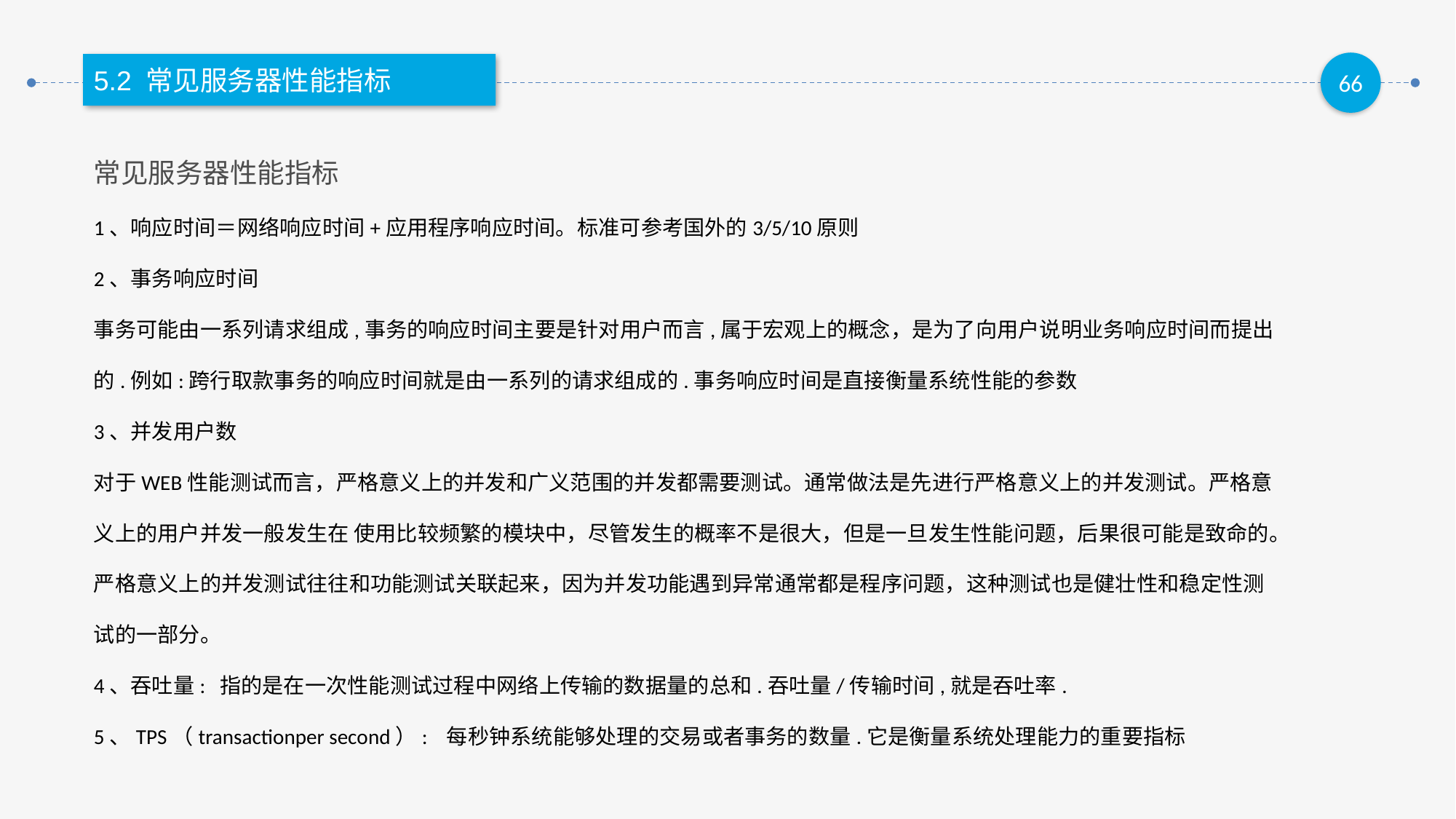

5.2 常见服务器性能指标
常见服务器性能指标
1、响应时间＝网络响应时间+应用程序响应时间。标准可参考国外的3/5/10原则
2、事务响应时间
事务可能由一系列请求组成,事务的响应时间主要是针对用户而言,属于宏观上的概念，是为了向用户说明业务响应时间而提出的.例如:跨行取款事务的响应时间就是由一系列的请求组成的.事务响应时间是直接衡量系统性能的参数
3、并发用户数
对于WEB性能测试而言，严格意义上的并发和广义范围的并发都需要测试。通常做法是先进行严格意义上的并发测试。严格意义上的用户并发一般发生在 使用比较频繁的模块中，尽管发生的概率不是很大，但是一旦发生性能问题，后果很可能是致命的。严格意义上的并发测试往往和功能测试关联起来，因为并发功能遇到异常通常都是程序问题，这种测试也是健壮性和稳定性测试的一部分。
4、吞吐量:  指的是在一次性能测试过程中网络上传输的数据量的总和.吞吐量/传输时间,就是吞吐率.
5、TPS（transactionper second）:   每秒钟系统能够处理的交易或者事务的数量.它是衡量系统处理能力的重要指标